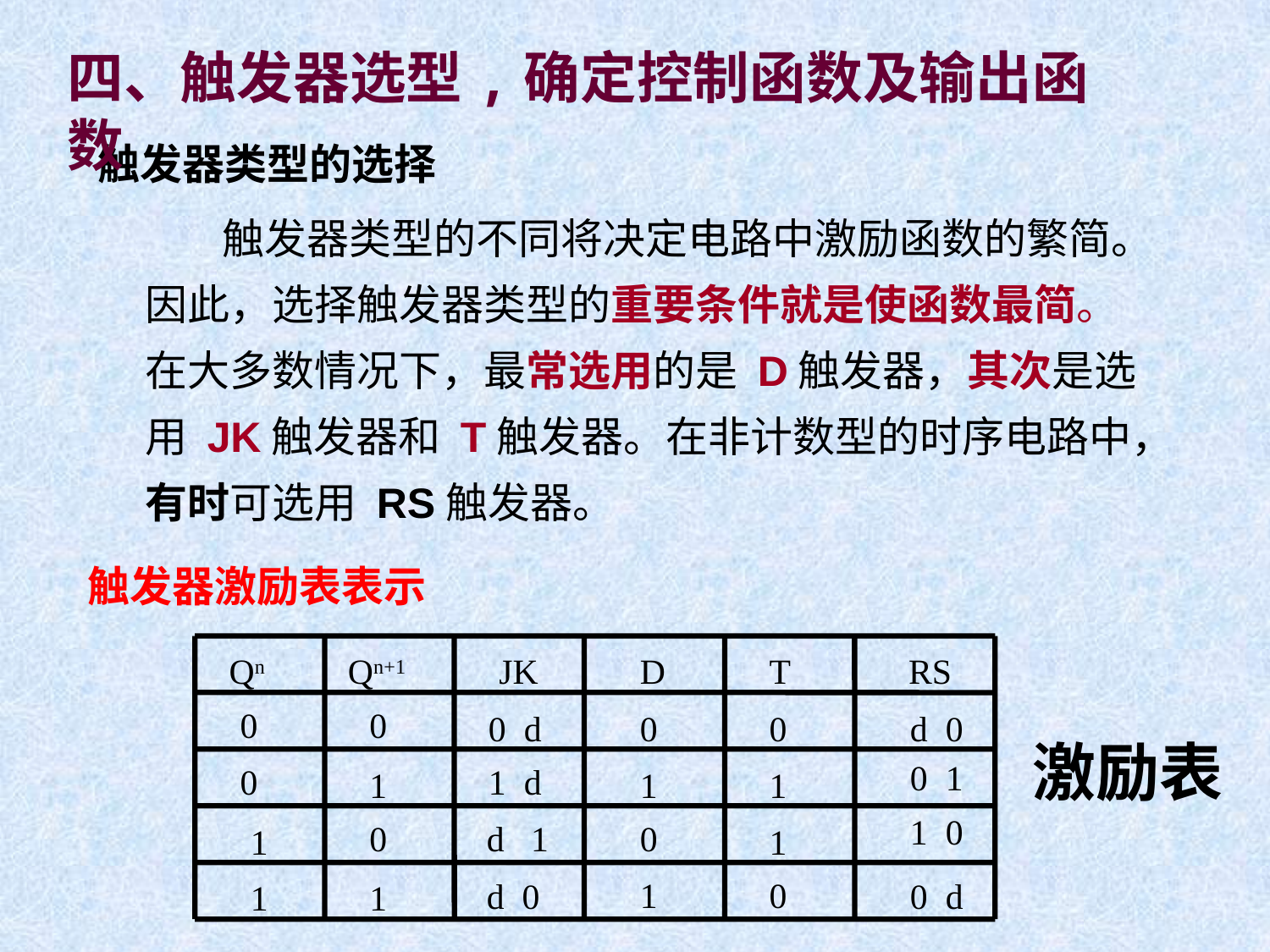

四、触发器选型,确定控制函数及输出函数
触发器类型的选择
            触发器类型的不同将决定电路中激励函数的繁简。因此，选择触发器类型的重要条件就是使函数最简。在大多数情况下，最常选用的是 D触发器，其次是选用 JK触发器和 T触发器。在非计数型的时序电路中，有时可选用 RS触发器。
# 触发器激励表表示

Qn
Qn+1
JK
D
T
 RS

0
0
0  d
0
0
d  0
0  1

0
1  d
1
1
1
1  0

0
 d   1
0
1
1

1
0
 d  0
0  d
1
1

激励表